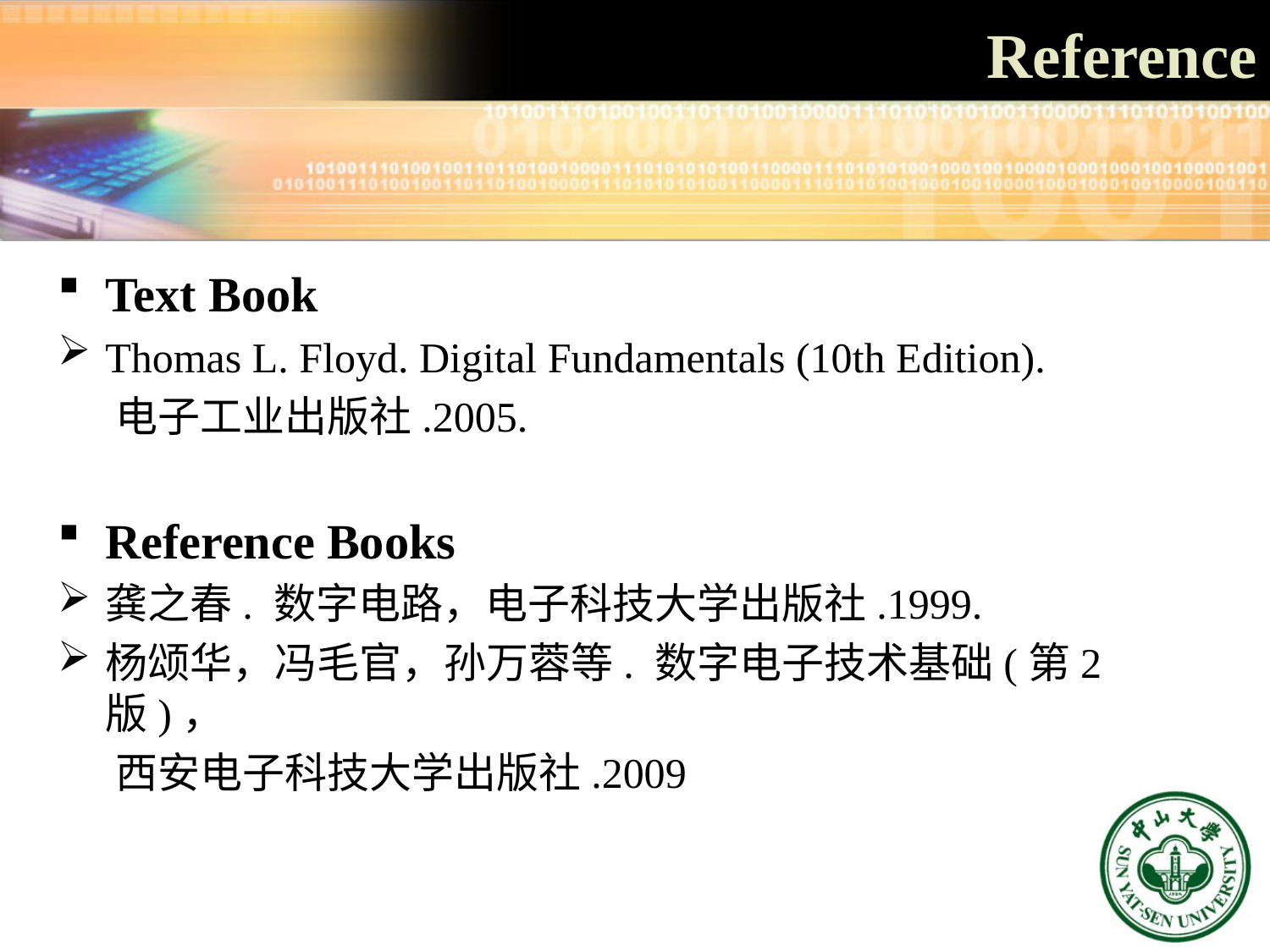

# Reference
Text Book
Thomas L. Floyd. Digital Fundamentals (10th Edition).
     电子工业出版社.2005.

Reference Books
龚之春. 数字电路，电子科技大学出版社.1999.
杨颂华，冯毛官，孙万蓉等. 数字电子技术基础(第2版)，
     西安电子科技大学出版社.2009